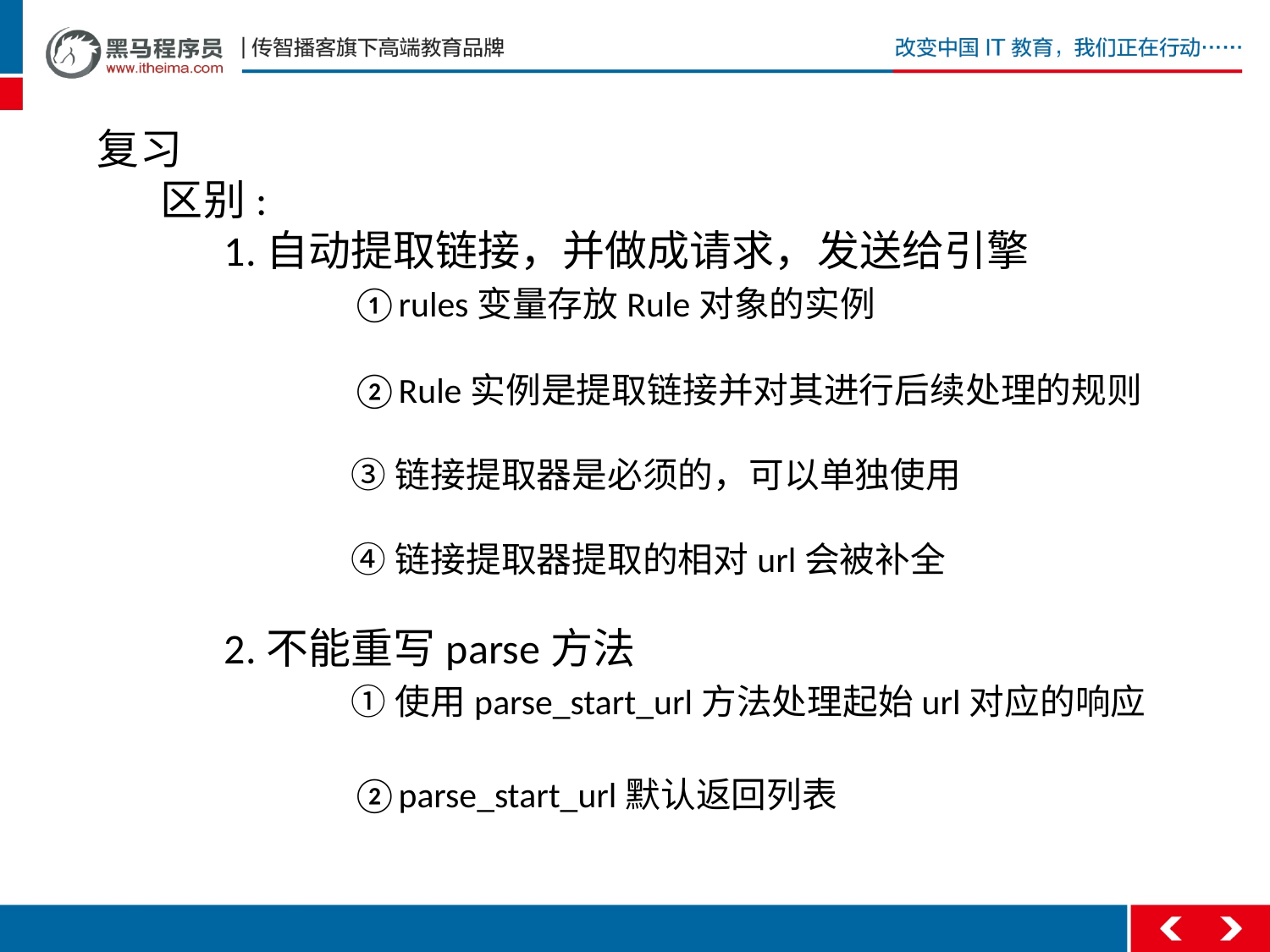

复习
区别:
	1.自动提取链接，并做成请求，发送给引擎
		①rules变量存放Rule对象的实例

		②Rule实例是提取链接并对其进行后续处理的规则

		③链接提取器是必须的，可以单独使用

		④链接提取器提取的相对url会被补全

	2.不能重写parse方法
		①使用parse_start_url方法处理起始url对应的响应

		②parse_start_url默认返回列表